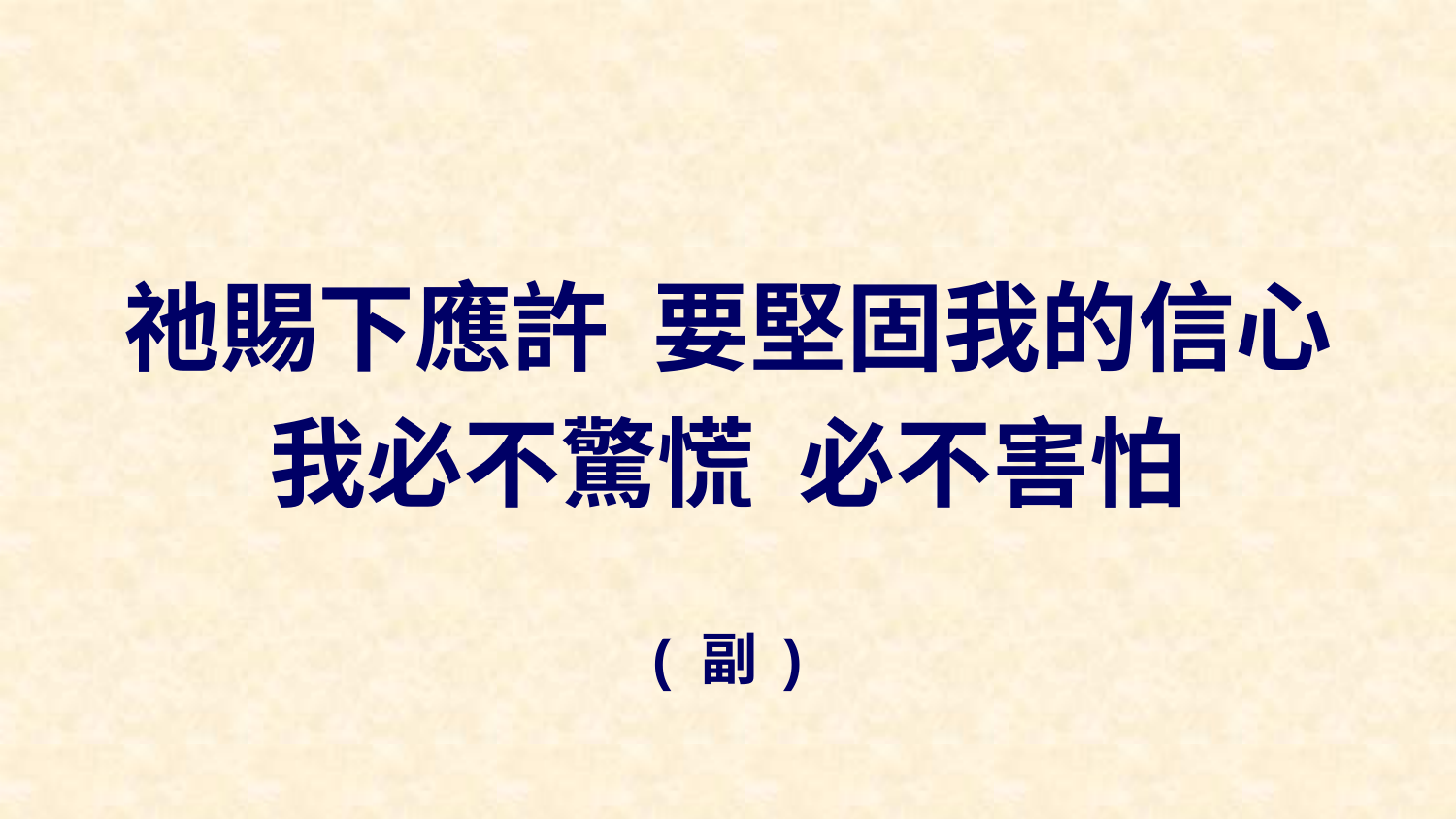

祂賜下應許  要堅固我的信心
我必不驚慌  必不害怕
( 副 )